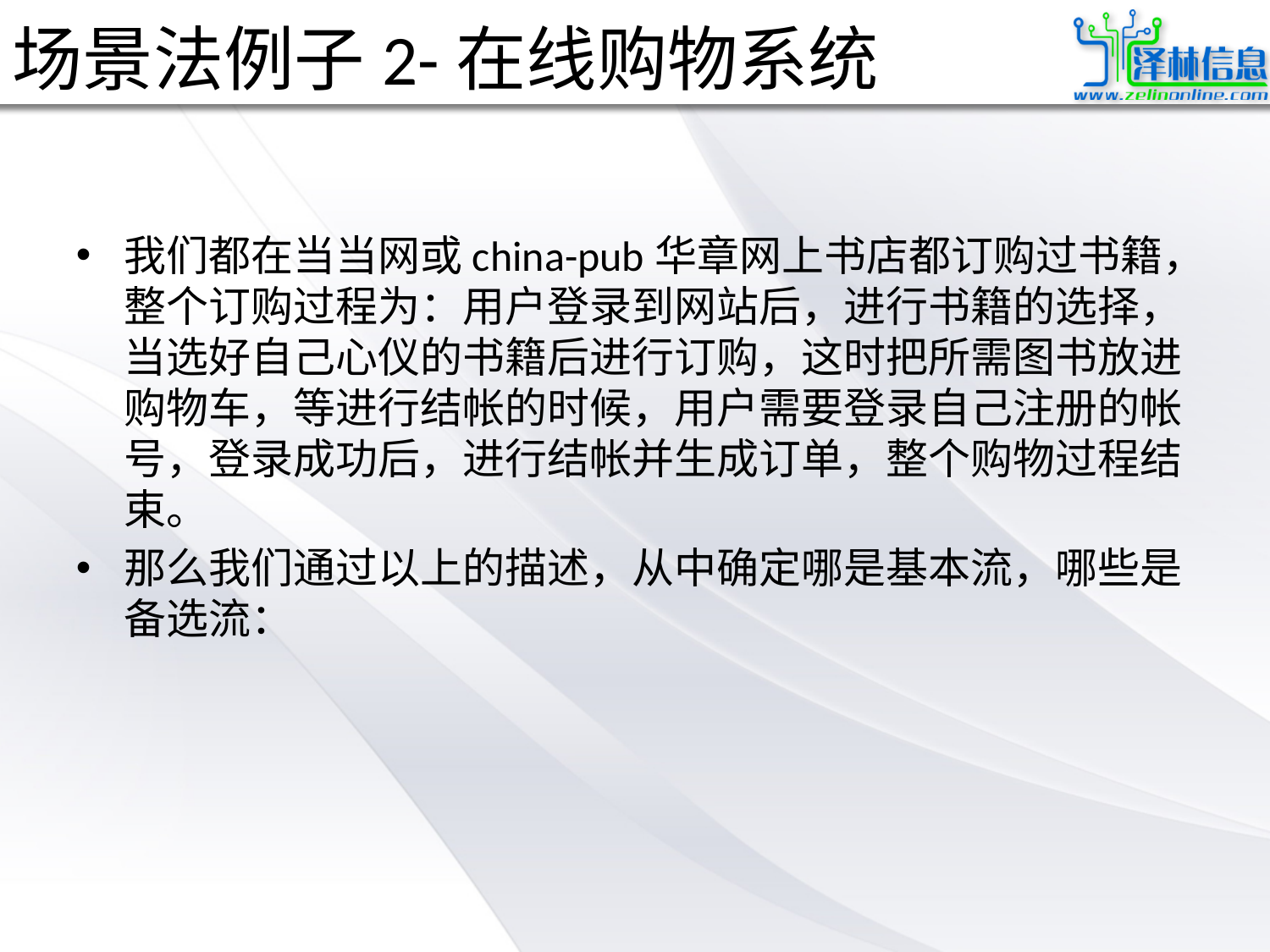

# 场景法例子2-在线购物系统
我们都在当当网或china-pub华章网上书店都订购过书籍，整个订购过程为：用户登录到网站后，进行书籍的选择，当选好自己心仪的书籍后进行订购，这时把所需图书放进购物车，等进行结帐的时候，用户需要登录自己注册的帐号，登录成功后，进行结帐并生成订单，整个购物过程结束。
那么我们通过以上的描述，从中确定哪是基本流，哪些是备选流：